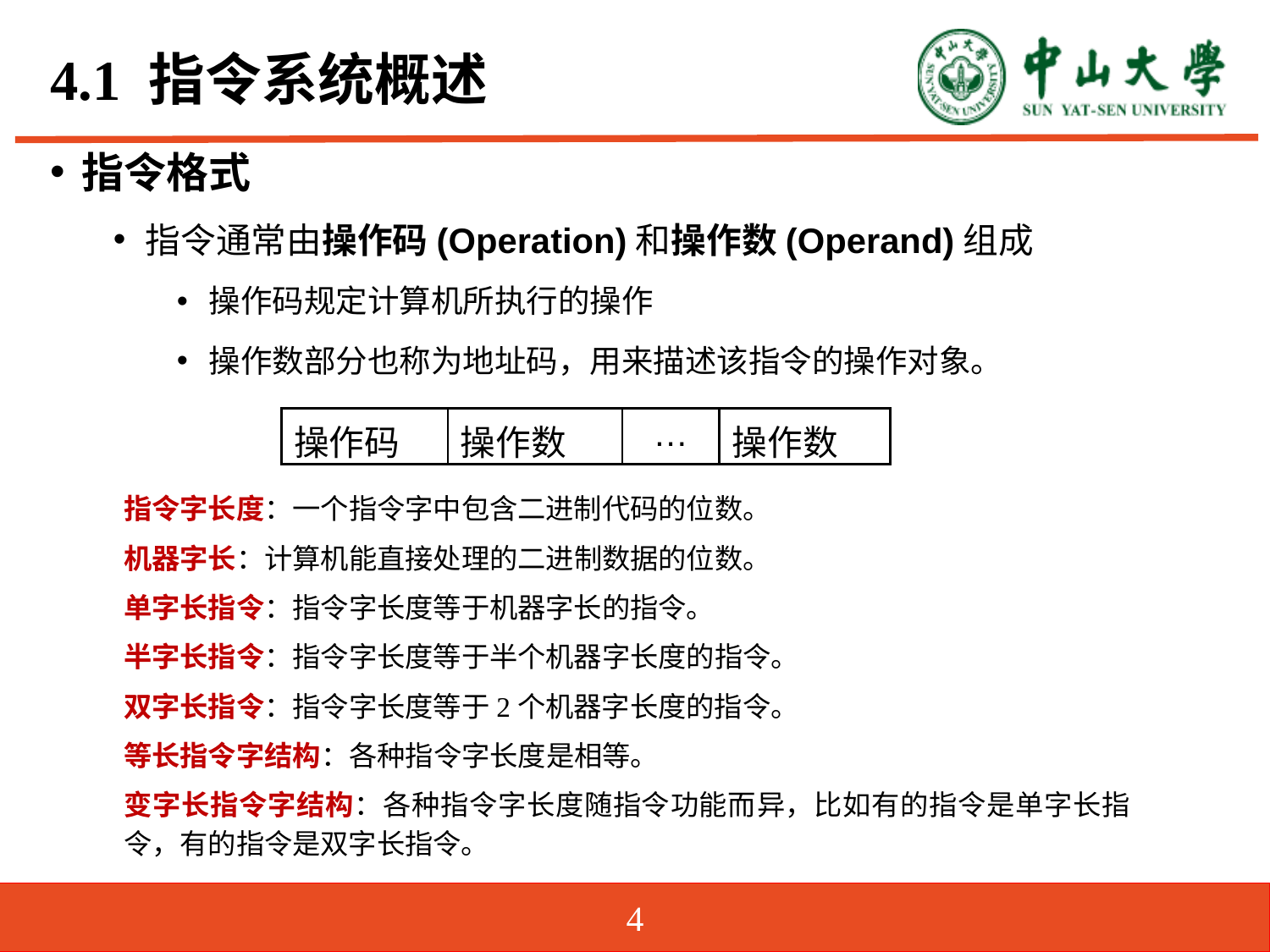

# 4.1 指令系统概述
指令格式
指令通常由操作码(Operation)和操作数(Operand)组成
操作码规定计算机所执行的操作
操作数部分也称为地址码，用来描述该指令的操作对象。

| 操作码 | 操作数 | … | 操作数 |
| --- | --- | --- | --- |
指令字长度：一个指令字中包含二进制代码的位数。
机器字长：计算机能直接处理的二进制数据的位数。
单字长指令：指令字长度等于机器字长的指令。
半字长指令：指令字长度等于半个机器字长度的指令。
双字长指令：指令字长度等于2个机器字长度的指令。
等长指令字结构：各种指令字长度是相等。
变字长指令字结构：各种指令字长度随指令功能而异，比如有的指令是单字长指令，有的指令是双字长指令。
4